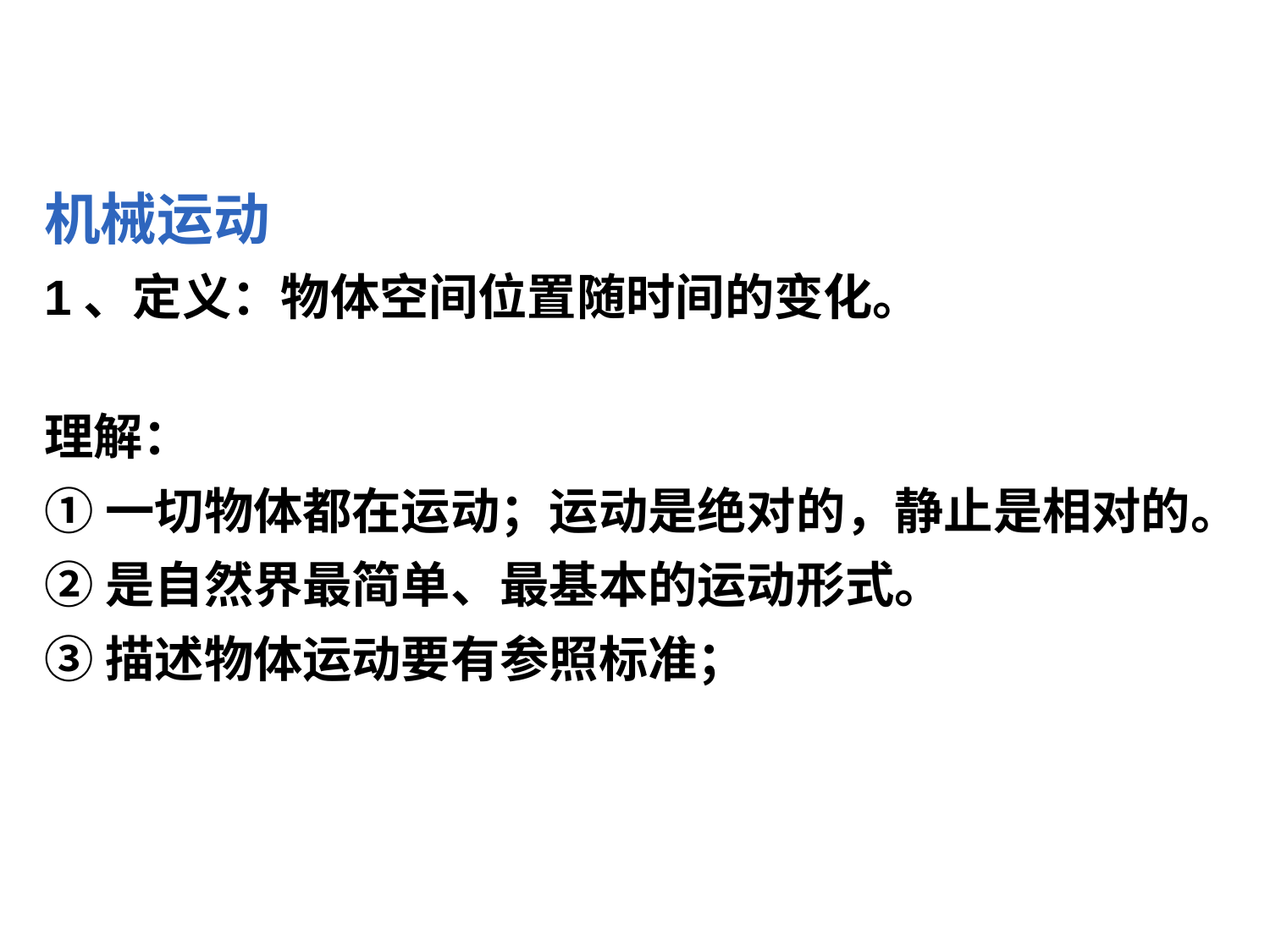

机械运动
1、定义：物体空间位置随时间的变化。

理解：
①一切物体都在运动；运动是绝对的，静止是相对的。
②是自然界最简单、最基本的运动形式。
③描述物体运动要有参照标准；